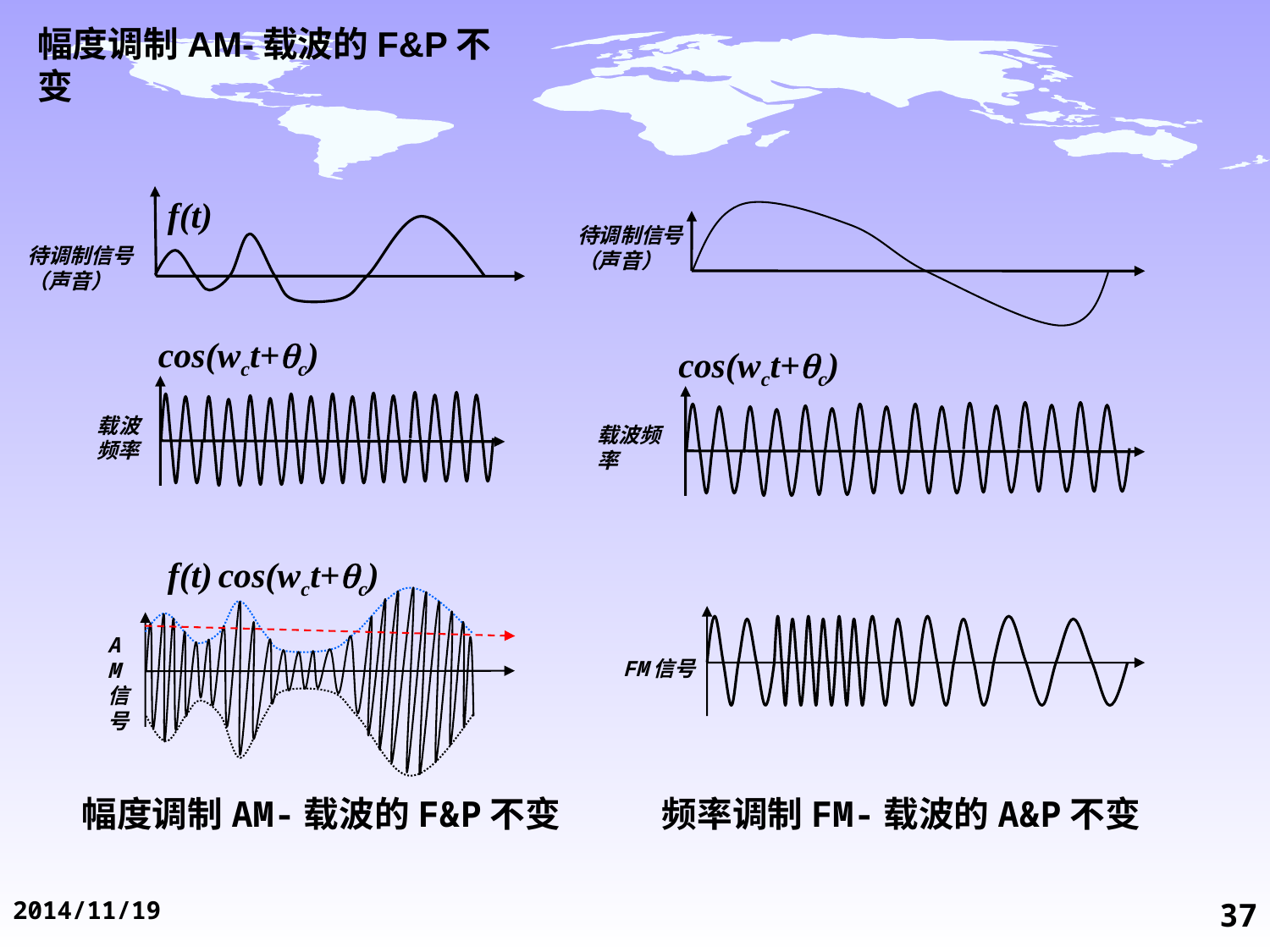

# 幅度调制AM-载波的F&P不变

f(t)

待调制信号
（声音）

待调制信号
（声音）

cos(wct+θc)
cos(wct+θc)

载波频率

载波频率

f(t)
cos(wct+θc)

AM信号

FM信号

幅度调制AM-载波的F&P不变
频率调制FM-载波的A&P不变
2014/11/19
37